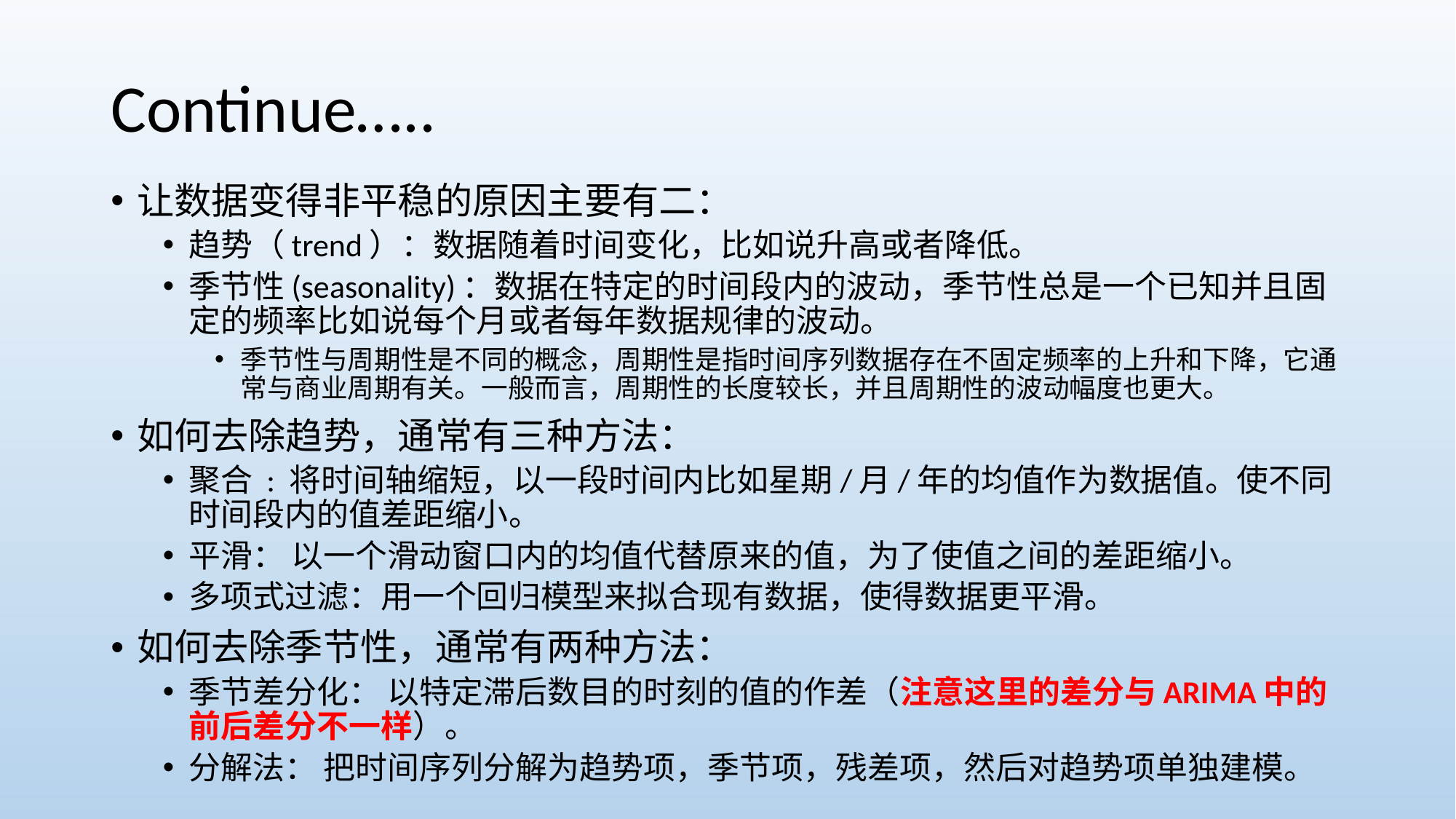

# Continue…..
让数据变得非平稳的原因主要有二：
趋势（trend）：数据随着时间变化，比如说升高或者降低。
季节性(seasonality)：数据在特定的时间段内的波动，季节性总是一个已知并且固定的频率比如说每个月或者每年数据规律的波动。
季节性与周期性是不同的概念，周期性是指时间序列数据存在不固定频率的上升和下降，它通常与商业周期有关。一般而言，周期性的长度较长，并且周期性的波动幅度也更大。
如何去除趋势，通常有三种方法：
聚合 : 将时间轴缩短，以一段时间内比如星期/月/年的均值作为数据值。使不同时间段内的值差距缩小。
平滑： 以一个滑动窗口内的均值代替原来的值，为了使值之间的差距缩小。
多项式过滤：用一个回归模型来拟合现有数据，使得数据更平滑。
如何去除季节性，通常有两种方法：
季节差分化： 以特定滞后数目的时刻的值的作差（注意这里的差分与ARIMA中的前后差分不一样）。
分解法： 把时间序列分解为趋势项，季节项，残差项，然后对趋势项单独建模。